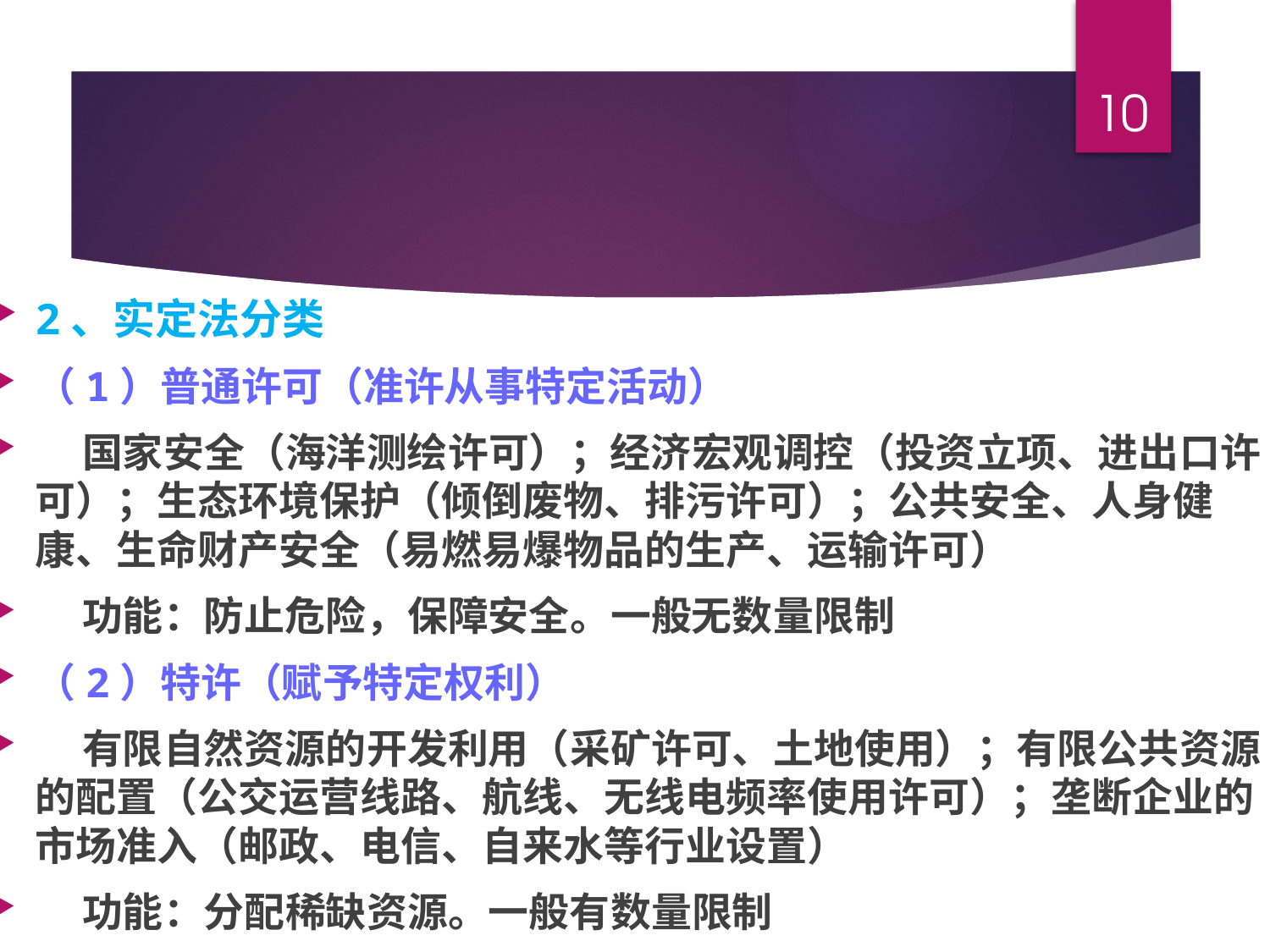

10
#
2、实定法分类
（1）普通许可（准许从事特定活动）
    国家安全（海洋测绘许可）；经济宏观调控（投资立项、进出口许可）；生态环境保护（倾倒废物、排污许可）；公共安全、人身健康、生命财产安全（易燃易爆物品的生产、运输许可）
    功能：防止危险，保障安全。一般无数量限制
（2）特许（赋予特定权利）
    有限自然资源的开发利用（采矿许可、土地使用）；有限公共资源的配置（公交运营线路、航线、无线电频率使用许可）；垄断企业的市场准入（邮政、电信、自来水等行业设置）
    功能：分配稀缺资源。一般有数量限制